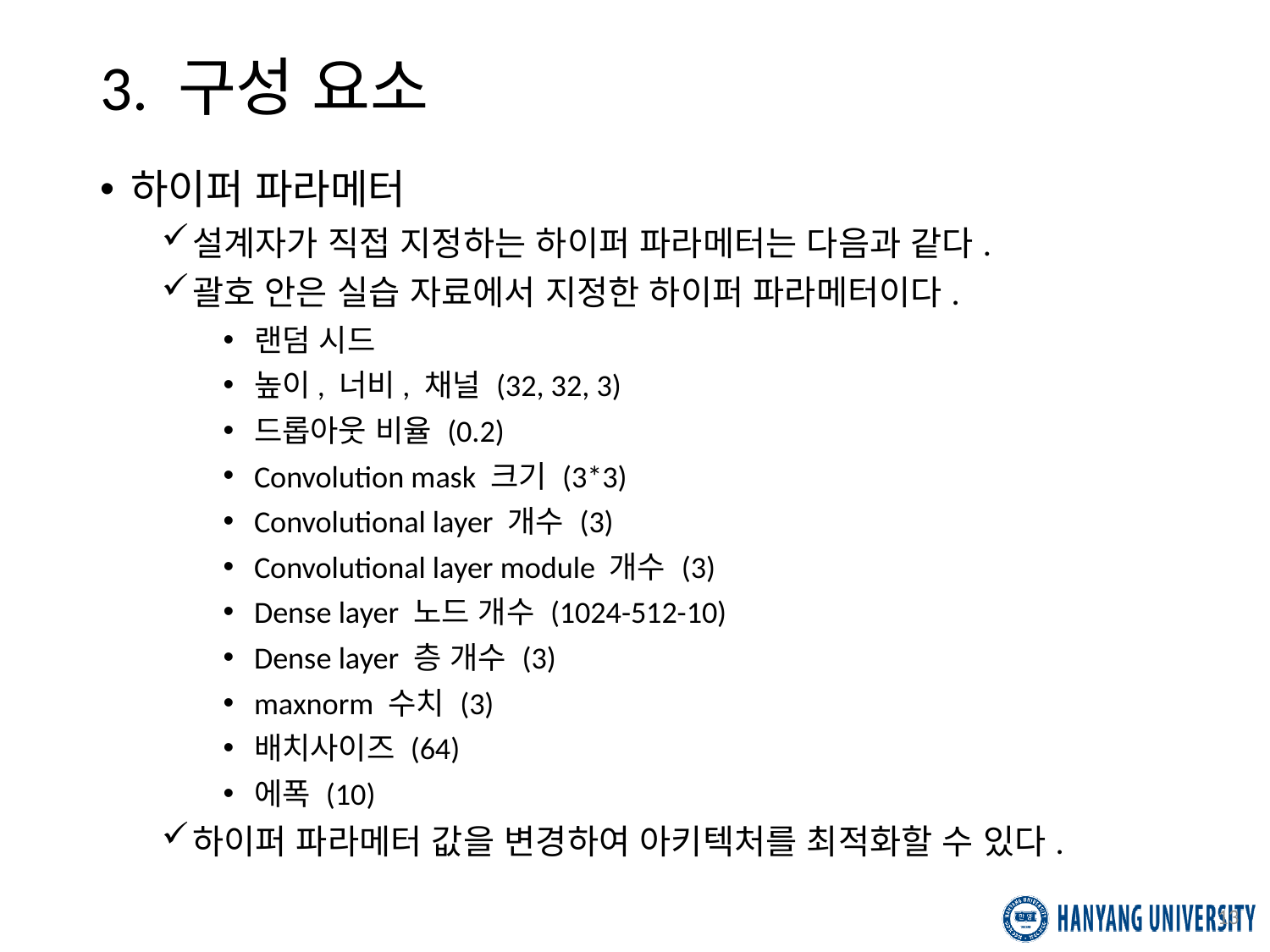

# 3. 구성 요소
하이퍼 파라메터
설계자가 직접 지정하는 하이퍼 파라메터는 다음과 같다.
괄호 안은 실습 자료에서 지정한 하이퍼 파라메터이다.
랜덤 시드
높이, 너비, 채널 (32, 32, 3)
드롭아웃 비율 (0.2)
Convolution mask 크기 (3*3)
Convolutional layer 개수 (3)
Convolutional layer module 개수 (3)
Dense layer 노드 개수 (1024-512-10)
Dense layer 층 개수 (3)
maxnorm 수치 (3)
배치사이즈 (64)
에폭 (10)
하이퍼 파라메터 값을 변경하여 아키텍처를 최적화할 수 있다.

13